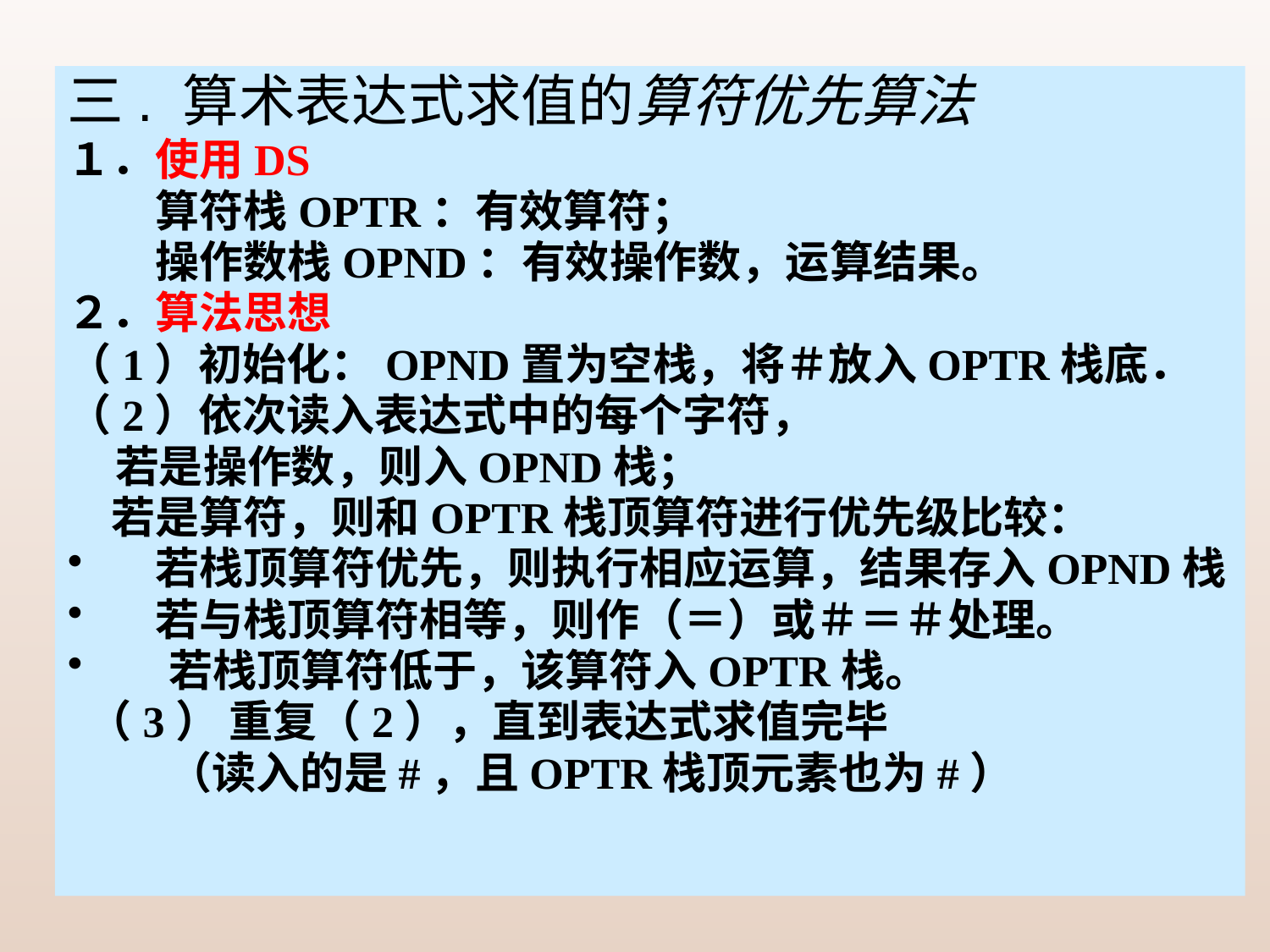

三. 算术表达式求值的算符优先算法
１．使用DS
　　算符栈OPTR：有效算符；
　　操作数栈OPND：有效操作数，运算结果。
２．算法思想
（1）初始化：OPND置为空栈，将＃放入OPTR栈底．
（2）依次读入表达式中的每个字符，
	若是操作数，则入OPND栈；
　若是算符，则和OPTR栈顶算符进行优先级比较：
   若栈顶算符优先，则执行相应运算，结果存入OPND栈
   若与栈顶算符相等，则作（＝）或＃＝＃处理。
　 若栈顶算符低于，该算符入OPTR栈。
 （3） 重复（2），直到表达式求值完毕
         （读入的是#，且OPTR栈顶元素也为#）